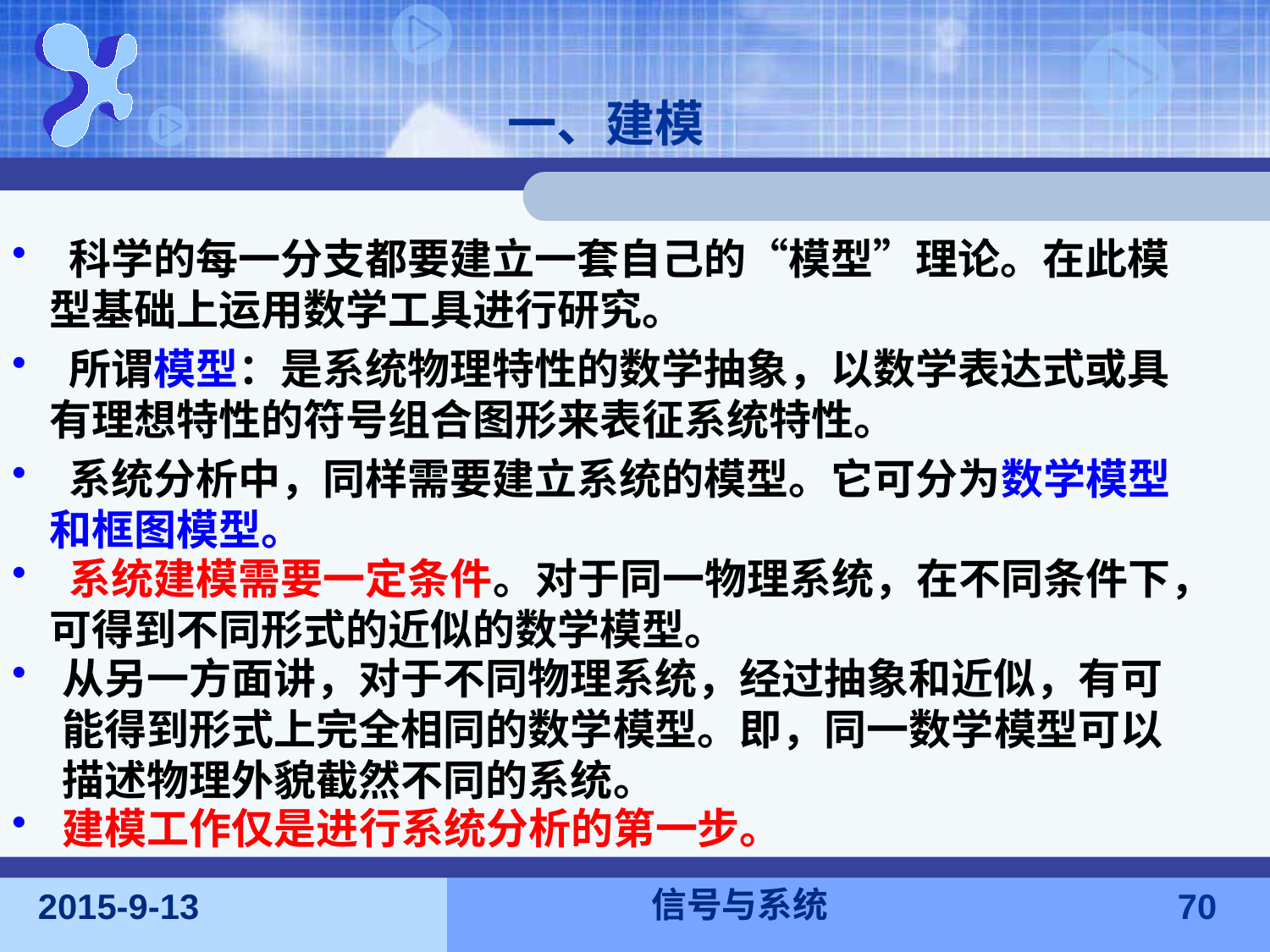

一、建模
 科学的每一分支都要建立一套自己的“模型”理论。在此模型基础上运用数学工具进行研究。
 所谓模型：是系统物理特性的数学抽象，以数学表达式或具有理想特性的符号组合图形来表征系统特性。
 系统分析中，同样需要建立系统的模型。它可分为数学模型和框图模型。
 系统建模需要一定条件。对于同一物理系统，在不同条件下，可得到不同形式的近似的数学模型。
从另一方面讲，对于不同物理系统，经过抽象和近似，有可能得到形式上完全相同的数学模型。即，同一数学模型可以描述物理外貌截然不同的系统。
建模工作仅是进行系统分析的第一步。
信号与系统
2015-9-13
70